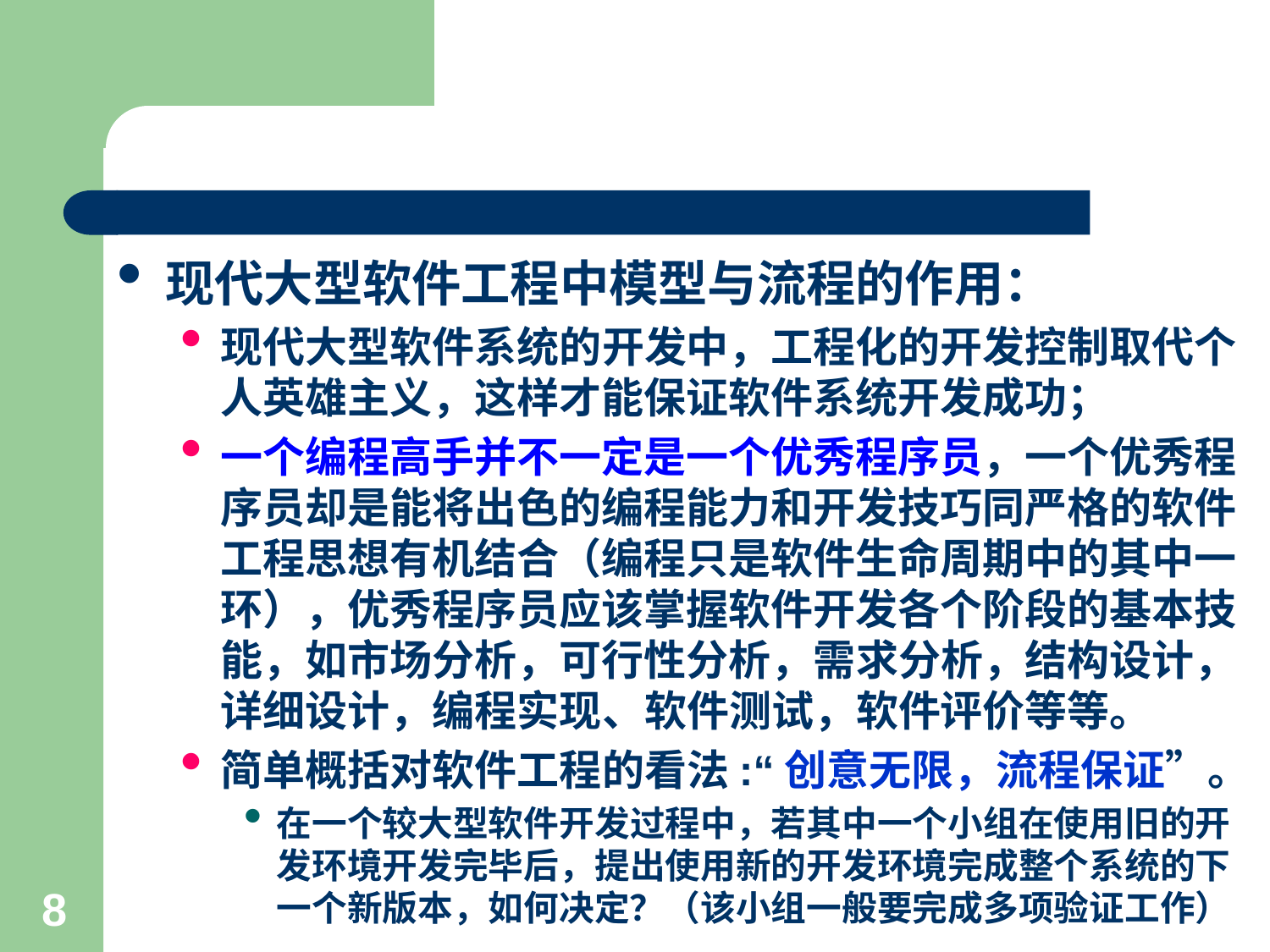

#
现代大型软件工程中模型与流程的作用：
现代大型软件系统的开发中，工程化的开发控制取代个人英雄主义，这样才能保证软件系统开发成功；
一个编程高手并不一定是一个优秀程序员，一个优秀程序员却是能将出色的编程能力和开发技巧同严格的软件工程思想有机结合（编程只是软件生命周期中的其中一环），优秀程序员应该掌握软件开发各个阶段的基本技能，如市场分析，可行性分析，需求分析，结构设计，详细设计，编程实现、软件测试，软件评价等等。
简单概括对软件工程的看法:“创意无限，流程保证”。
在一个较大型软件开发过程中，若其中一个小组在使用旧的开发环境开发完毕后，提出使用新的开发环境完成整个系统的下一个新版本，如何决定？（该小组一般要完成多项验证工作）
8